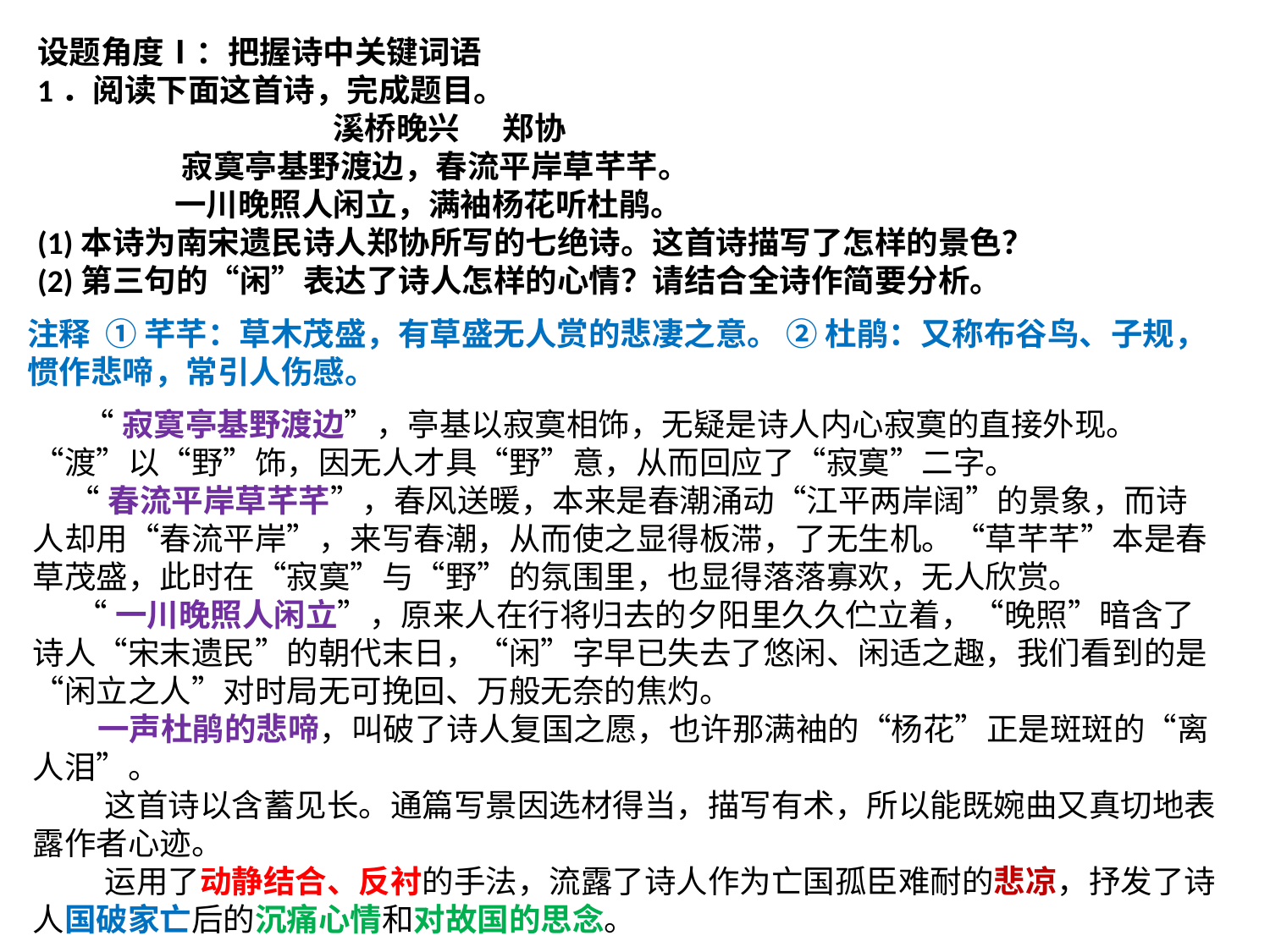

设题角度Ⅰ：把握诗中关键词语
1．阅读下面这首诗，完成题目。
                                        溪桥晚兴      郑协
                   寂寞亭基野渡边，春流平岸草芊芊。
                  一川晚照人闲立，满袖杨花听杜鹃。
(1)本诗为南宋遗民诗人郑协所写的七绝诗。这首诗描写了怎样的景色？
(2)第三句的“闲”表达了诗人怎样的心情？请结合全诗作简要分析。
注释  ① 芊芊：草木茂盛，有草盛无人赏的悲凄之意。 ② 杜鹃：又称布谷鸟、子规，惯作悲啼，常引人伤感。
       “寂寞亭基野渡边”，亭基以寂寞相饰，无疑是诗人内心寂寞的直接外现。“渡”以“野”饰，因无人才具“野”意，从而回应了“寂寞”二字。
     “春流平岸草芊芊”，春风送暖，本来是春潮涌动“江平两岸阔”的景象，而诗人却用“春流平岸”，来写春潮，从而使之显得板滞，了无生机。“草芊芊”本是春草茂盛，此时在“寂寞”与“野”的氛围里，也显得落落寡欢，无人欣赏。
      “一川晚照人闲立”，原来人在行将归去的夕阳里久久伫立着，“晚照”暗含了诗人“宋末遗民”的朝代末日，“闲”字早已失去了悠闲、闲适之趣，我们看到的是“闲立之人”对时局无可挽回、万般无奈的焦灼。
        一声杜鹃的悲啼，叫破了诗人复国之愿，也许那满袖的“杨花”正是斑斑的“离人泪”。
         这首诗以含蓄见长。通篇写景因选材得当，描写有术，所以能既婉曲又真切地表露作者心迹。
         运用了动静结合、反衬的手法，流露了诗人作为亡国孤臣难耐的悲凉，抒发了诗人国破家亡后的沉痛心情和对故国的思念。